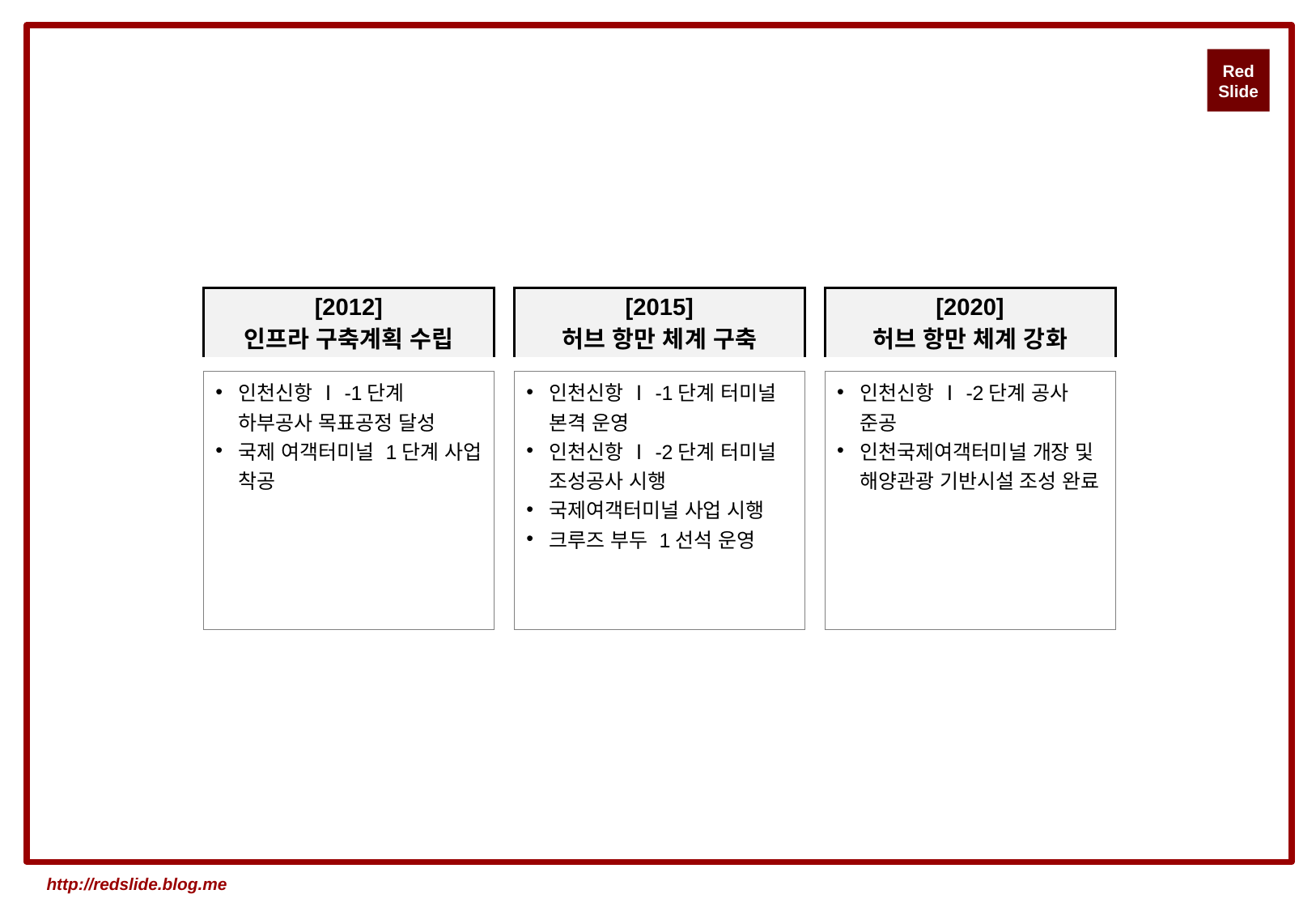

| [2012] 인프라 구축계획 수립 |
| --- |
|  |
| 인천신항 Ⅰ-1단계 하부공사 목표공정 달성 국제 여객터미널 1단계 사업 착공 |
| [2015] 허브 항만 체계 구축 |
| --- |
|  |
| 인천신항 Ⅰ-1단계 터미널 본격 운영 인천신항 Ⅰ-2단계 터미널 조성공사 시행 국제여객터미널 사업 시행 크루즈 부두 1선석 운영 |
| [2020] 허브 항만 체계 강화 |
| --- |
|  |
| 인천신항 Ⅰ-2단계 공사 준공 인천국제여객터미널 개장 및 해양관광 기반시설 조성 완료 |